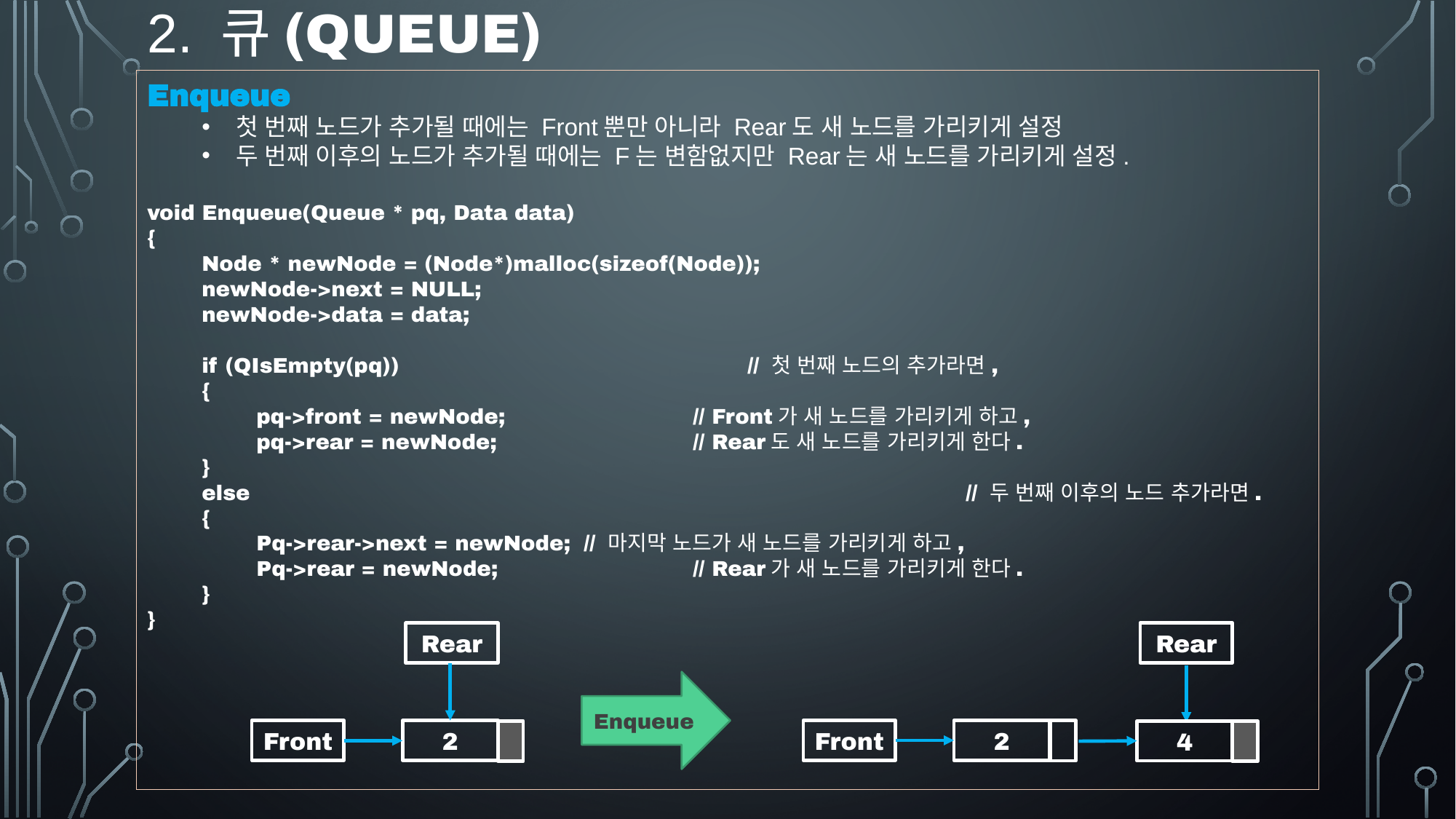

# 2. 큐(queue)
Enqueue
첫 번째 노드가 추가될 때에는 Front뿐만 아니라 Rear도 새 노드를 가리키게 설정
두 번째 이후의 노드가 추가될 때에는 F는 변함없지만 Rear는 새 노드를 가리키게 설정.

void Enqueue(Queue * pq, Data data)
{
Node * newNode = (Node*)malloc(sizeof(Node));
newNode->next = NULL;
newNode->data = data;

if (QIsEmpty(pq))				// 첫 번째 노드의 추가라면,
{
pq->front = newNode;		// Front가 새 노드를 가리키게 하고,
pq->rear = newNode;		// Rear도 새 노드를 가리키게 한다.
}
else							// 두 번째 이후의 노드 추가라면.
{
Pq->rear->next = newNode;	// 마지막 노드가 새 노드를 가리키게 하고,
Pq->rear = newNode;		// Rear가 새 노드를 가리키게 한다.
}
}

Rear
Front
2

Rear
Front
2

4

Enqueue